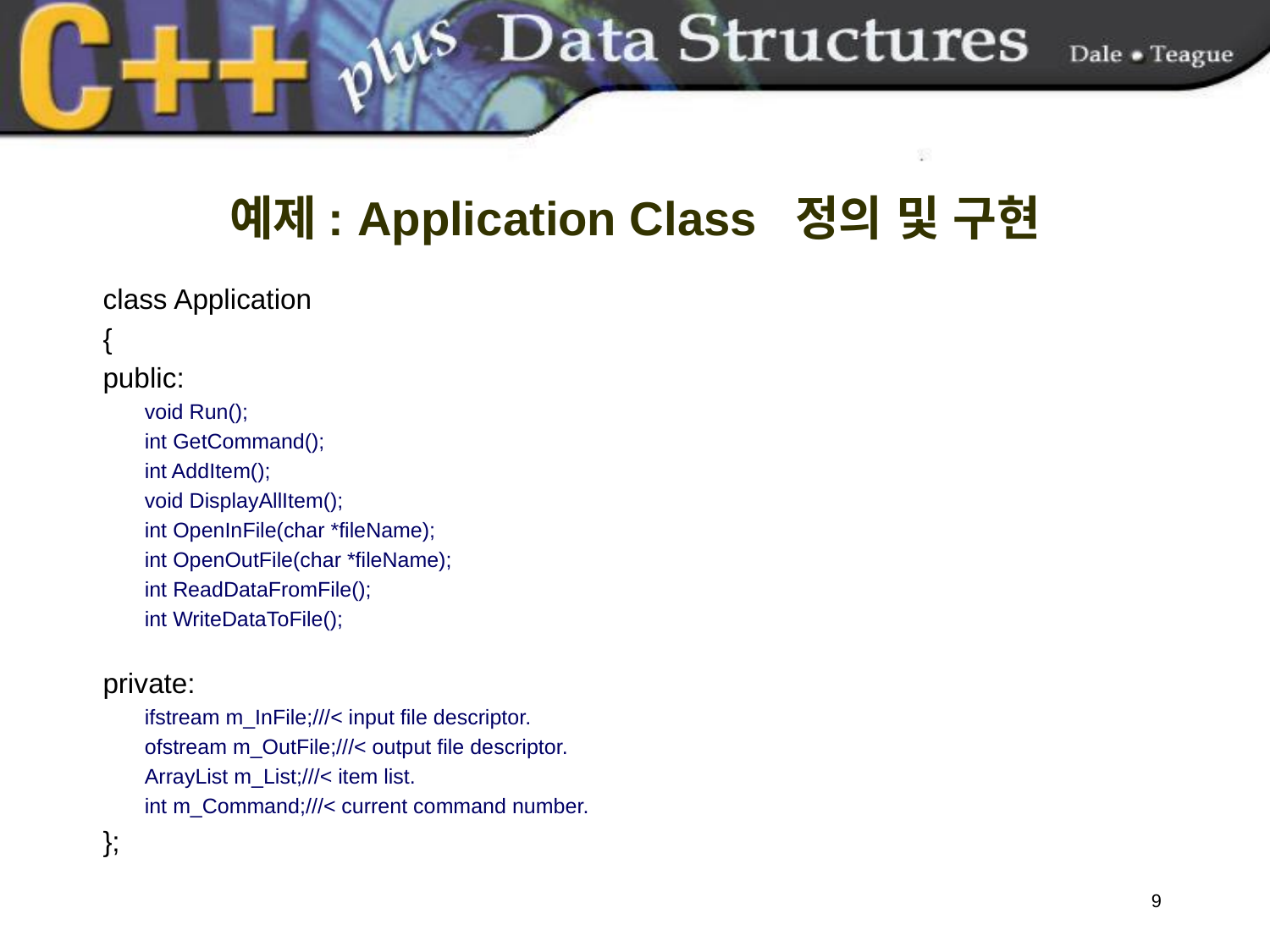

# 예제: Application Class  정의 및 구현
class Application
{
public:
void Run();
int GetCommand();
int AddItem();
void DisplayAllItem();
int OpenInFile(char *fileName);
int OpenOutFile(char *fileName);
int ReadDataFromFile();
int WriteDataToFile();

private:
ifstream m_InFile;///< input file descriptor.
ofstream m_OutFile;///< output file descriptor.
ArrayList m_List;///< item list.
int m_Command;///< current command number.
};